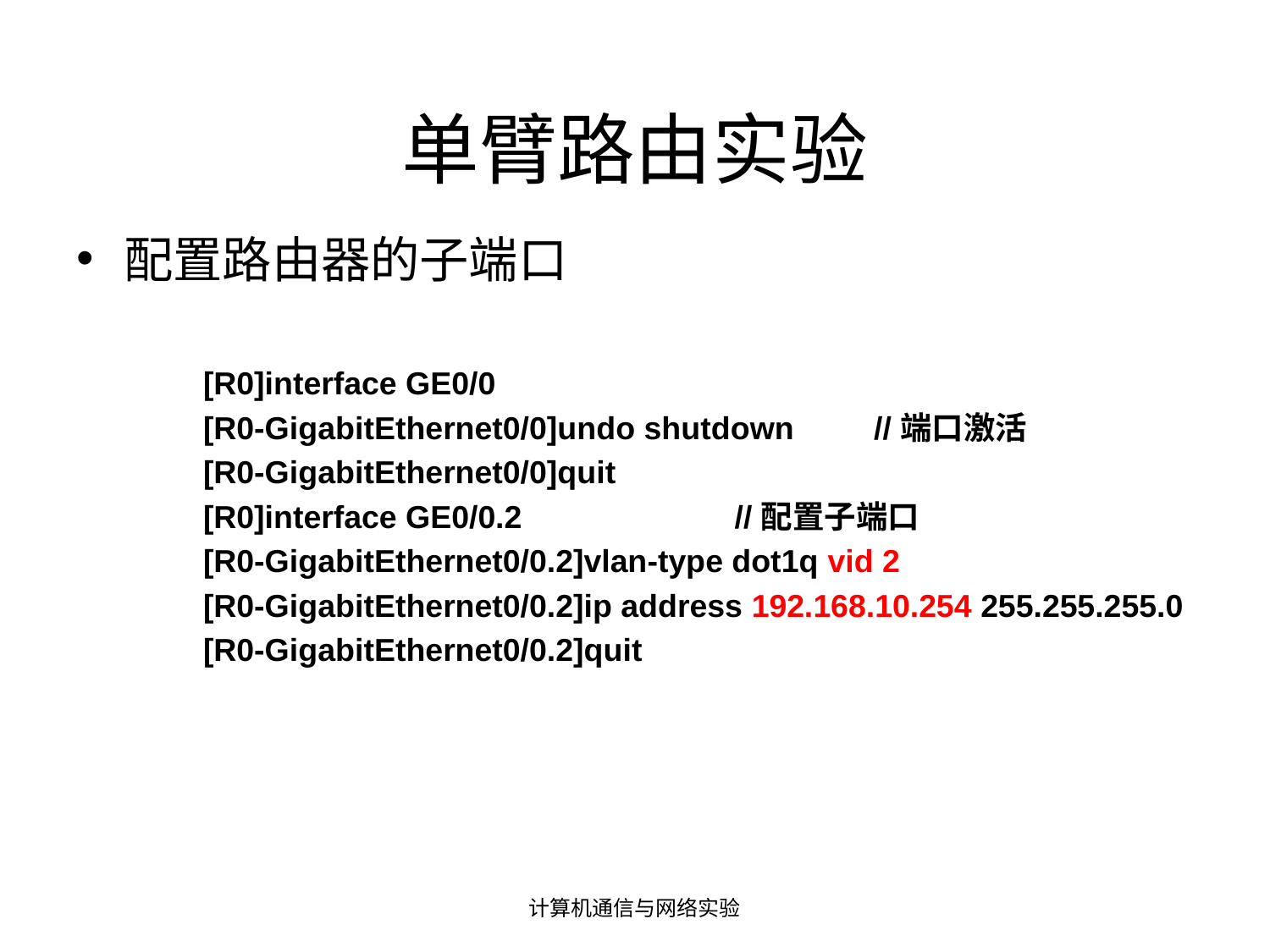

# 单臂路由实验
配置路由器的子端口

[R0]interface GE0/0
[R0-GigabitEthernet0/0]undo shutdown         //端口激活
[R0-GigabitEthernet0/0]quit
[R0]interface GE0/0.2                        //配置子端口
[R0-GigabitEthernet0/0.2]vlan-type dot1q vid 2
[R0-GigabitEthernet0/0.2]ip address 192.168.10.254 255.255.255.0
[R0-GigabitEthernet0/0.2]quit
计算机通信与网络实验